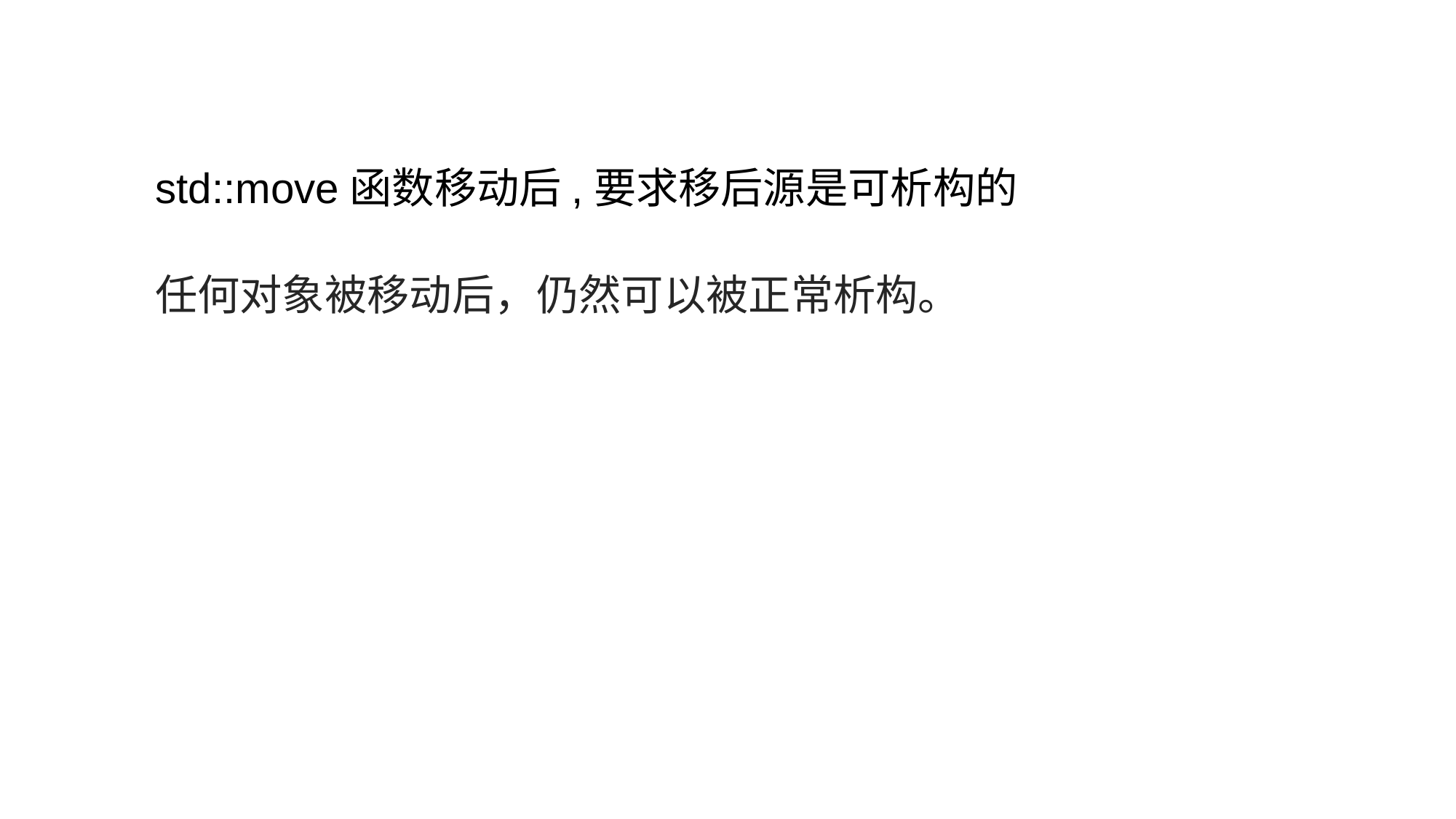

std::move函数移动后,要求移后源是可析构的
任何对象被移动后，仍然可以被正常析构。